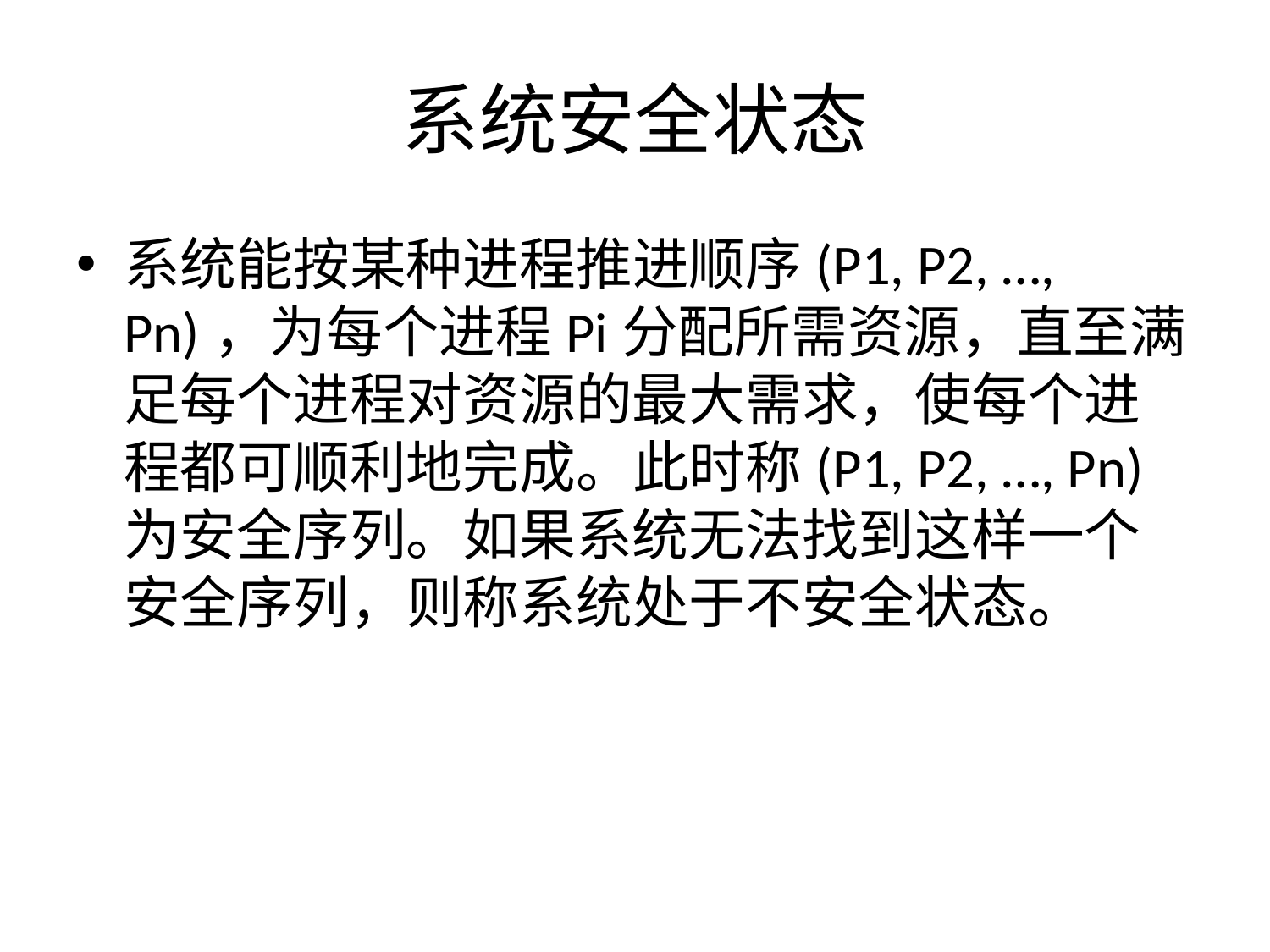

# 系统安全状态
系统能按某种进程推进顺序(P1, P2, …, Pn)，为每个进程Pi分配所需资源，直至满足每个进程对资源的最大需求，使每个进程都可顺利地完成。此时称(P1, P2, …, Pn)为安全序列。如果系统无法找到这样一个安全序列，则称系统处于不安全状态。